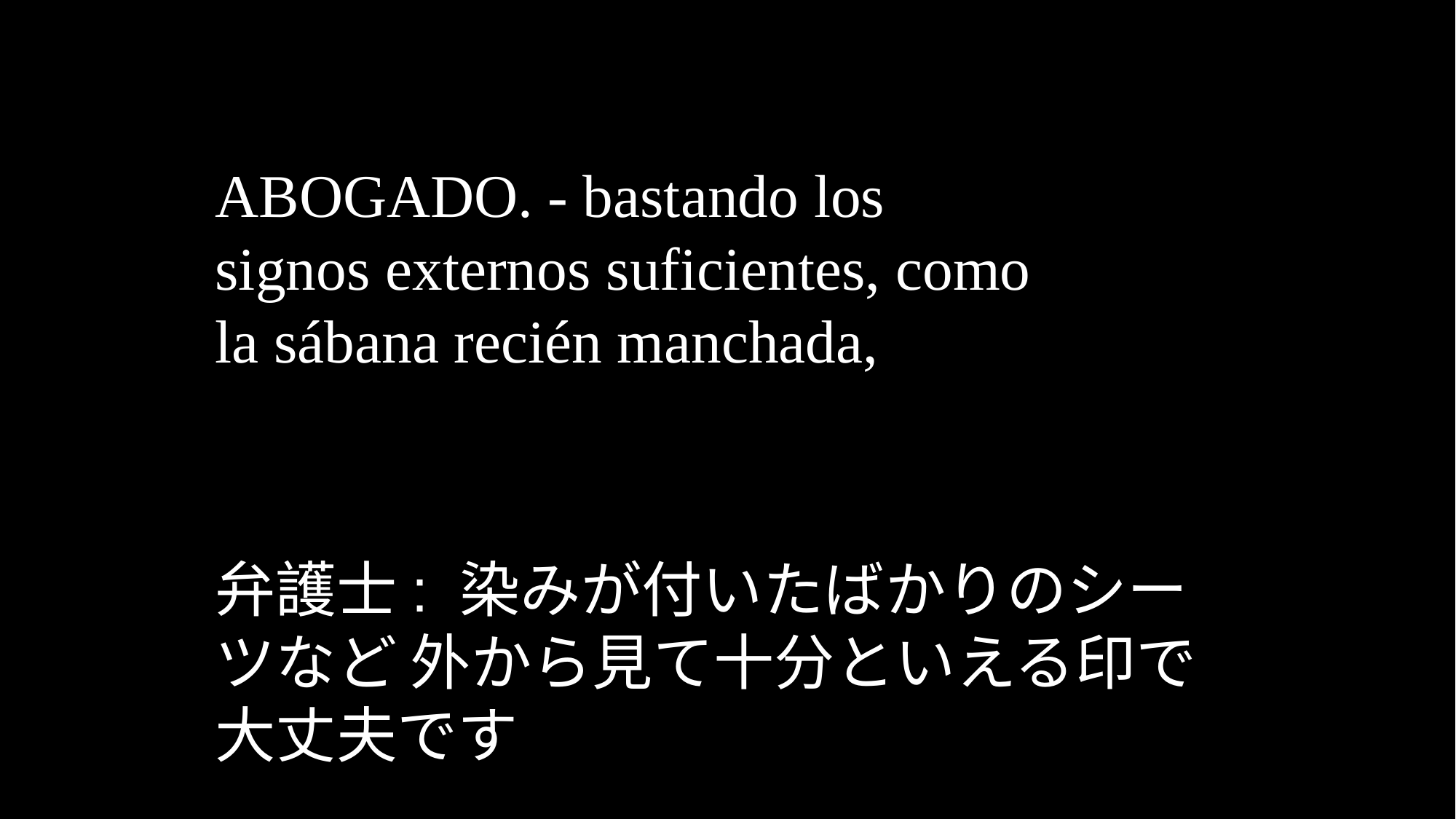

ABOGADO. - bastando los signos externos suficientes, como la sábana recién manchada,

弁護士: 染みが付いたばかりのシーツなど 外から見て十分といえる印で大丈夫です